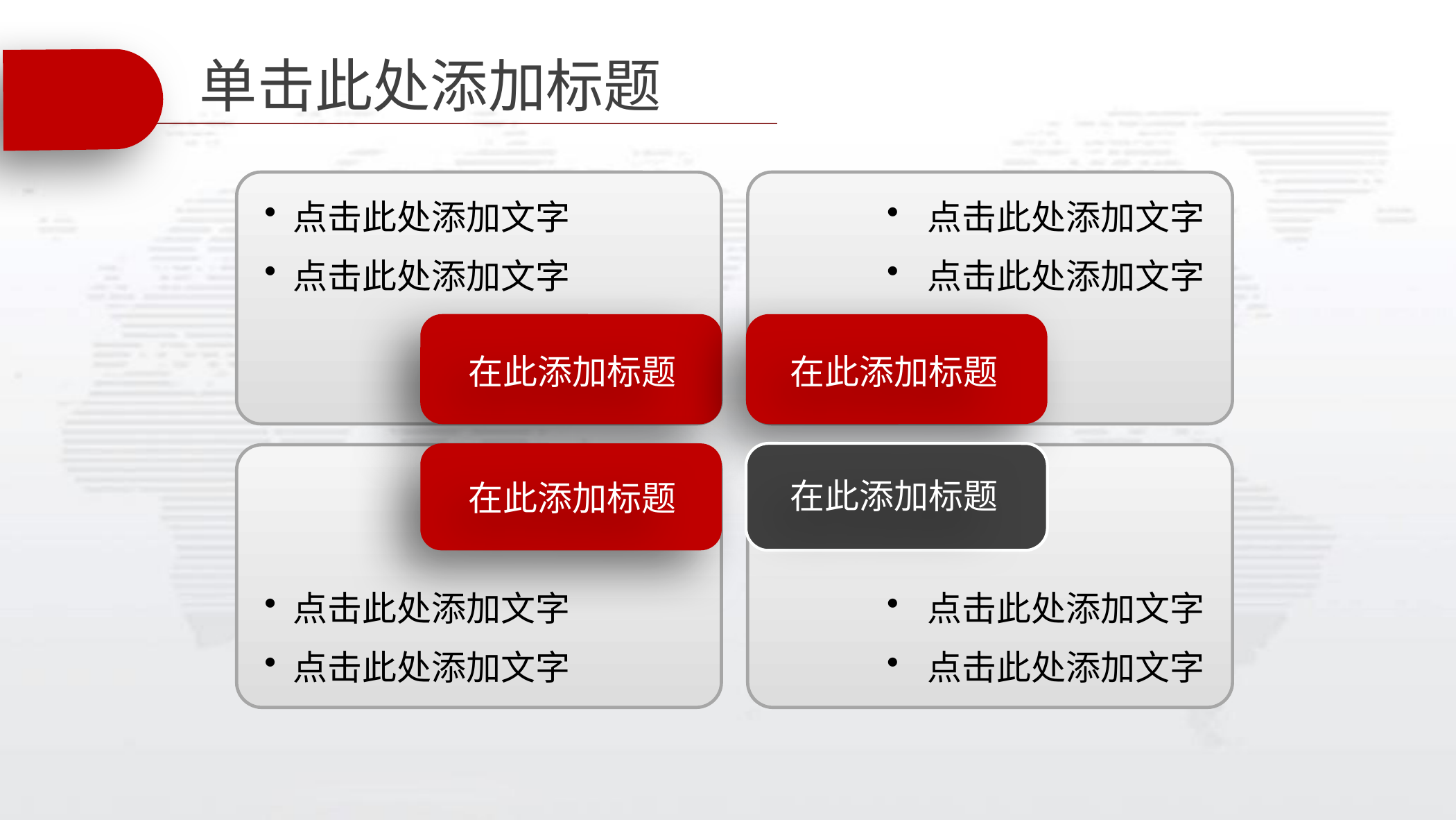

# 单击此处添加标题

 点击此处添加文字
 点击此处添加文字
 点击此处添加文字
 点击此处添加文字

在此添加标题

在此添加标题

在此添加标题

在此添加标题

 点击此处添加文字
 点击此处添加文字
 点击此处添加文字
 点击此处添加文字